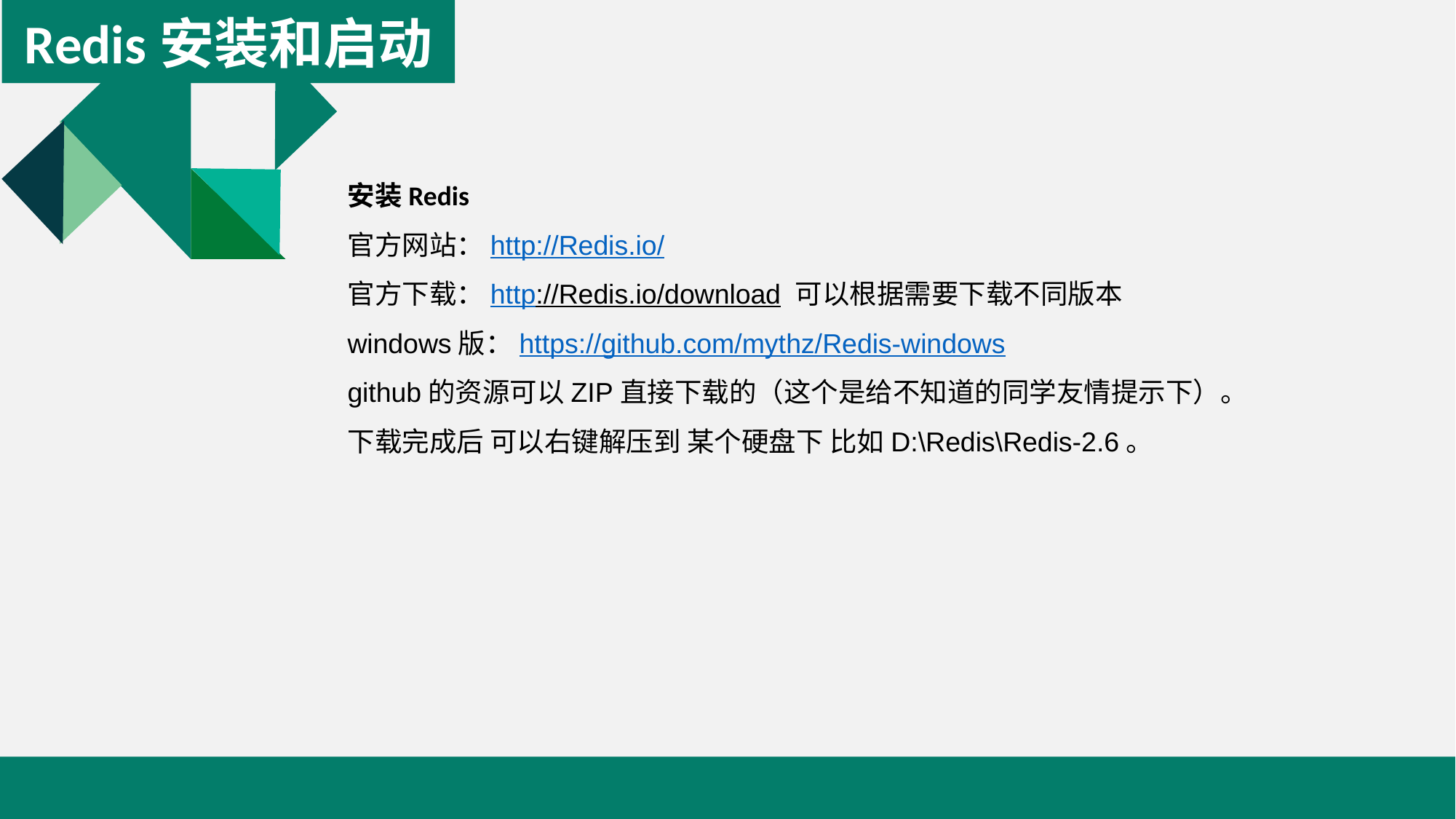

Redis安装和启动
安装Redis
官方网站：http://Redis.io/
官方下载：http://Redis.io/download 可以根据需要下载不同版本
windows版：https://github.com/mythz/Redis-windows
github的资源可以ZIP直接下载的（这个是给不知道的同学友情提示下）。
下载完成后 可以右键解压到 某个硬盘下 比如D:\Redis\Redis-2.6。